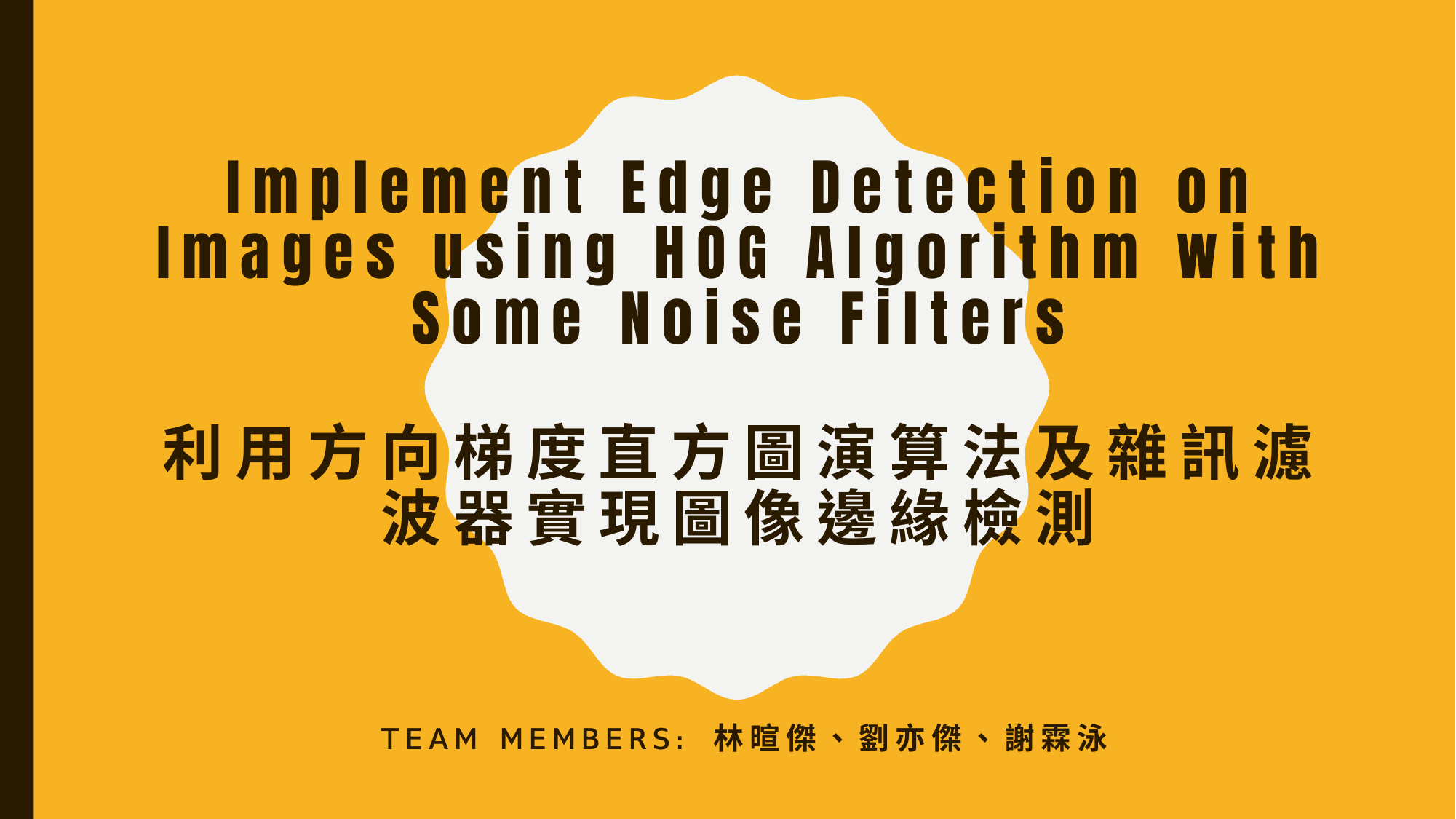

# Implement Edge Detection on Images using HOG Algorithm with Some Noise Filters 利用方向梯度直方圖演算法及雜訊濾波器實現圖像邊緣檢測
Team Members: 林暄傑、劉亦傑、謝霖泳